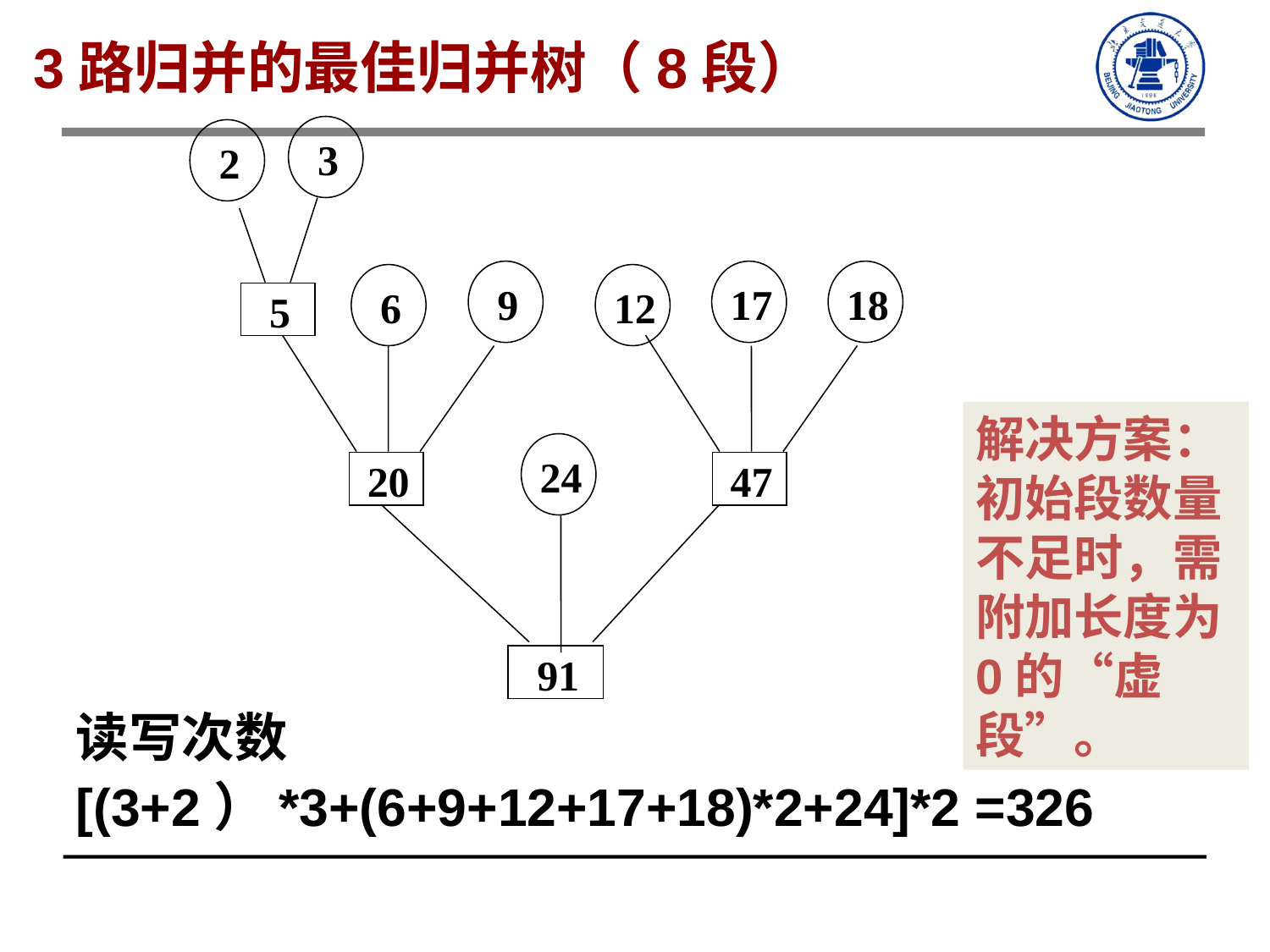

3路归并的最佳归并树（8段）

3

2

9

17

18

6

12

5

解决方案：初始段数量不足时，需附加长度为0的“虚段”。

24
20

47

91

读写次数
[(3+2）*3+(6+9+12+17+18)*2+24]*2 =326